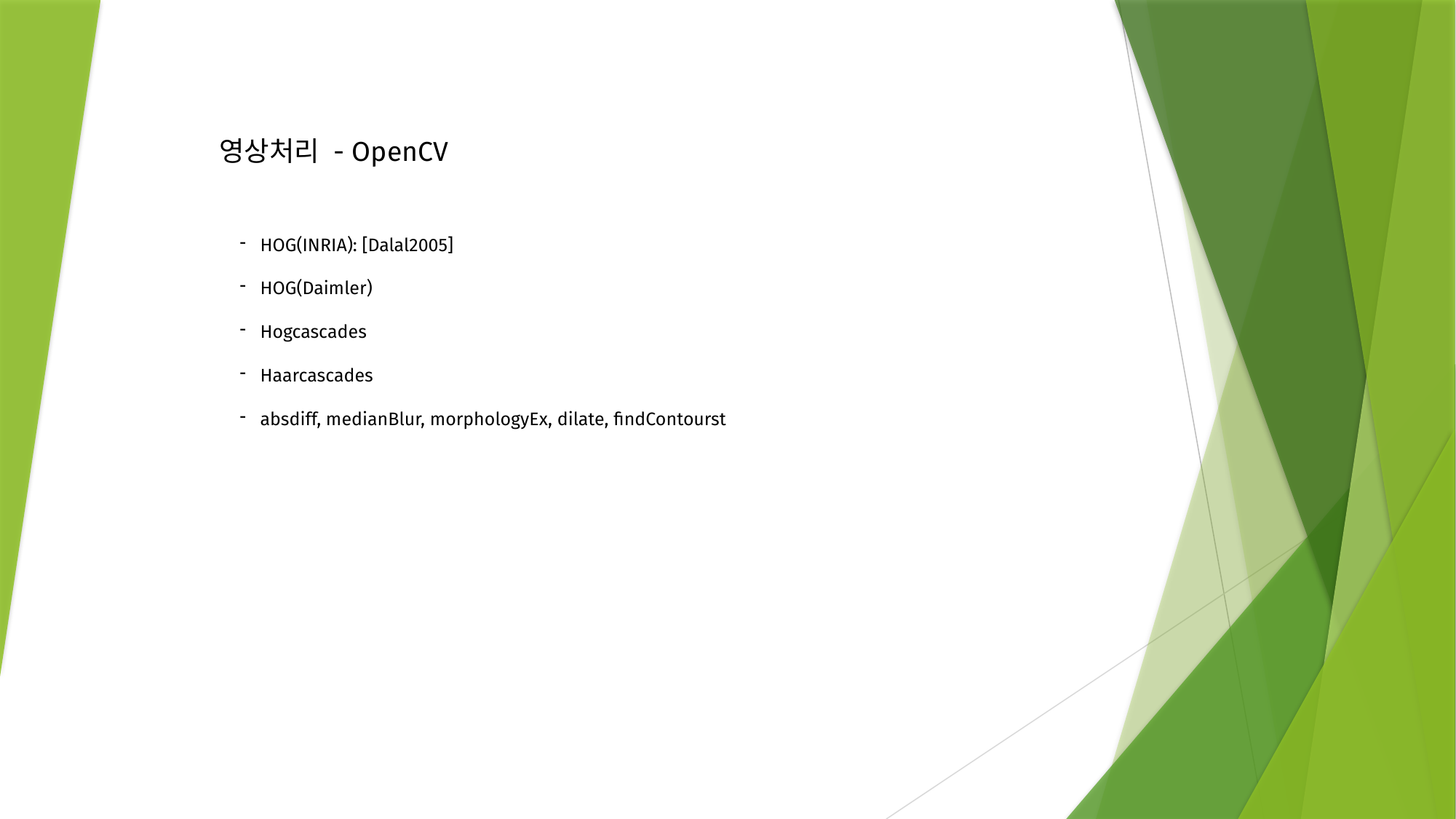

영상처리 - OpenCV

HOG(INRIA): [Dalal2005]

HOG(Daimler)

Hogcascades

Haarcascades

absdiff, medianBlur, morphologyEx, dilate, findContourst